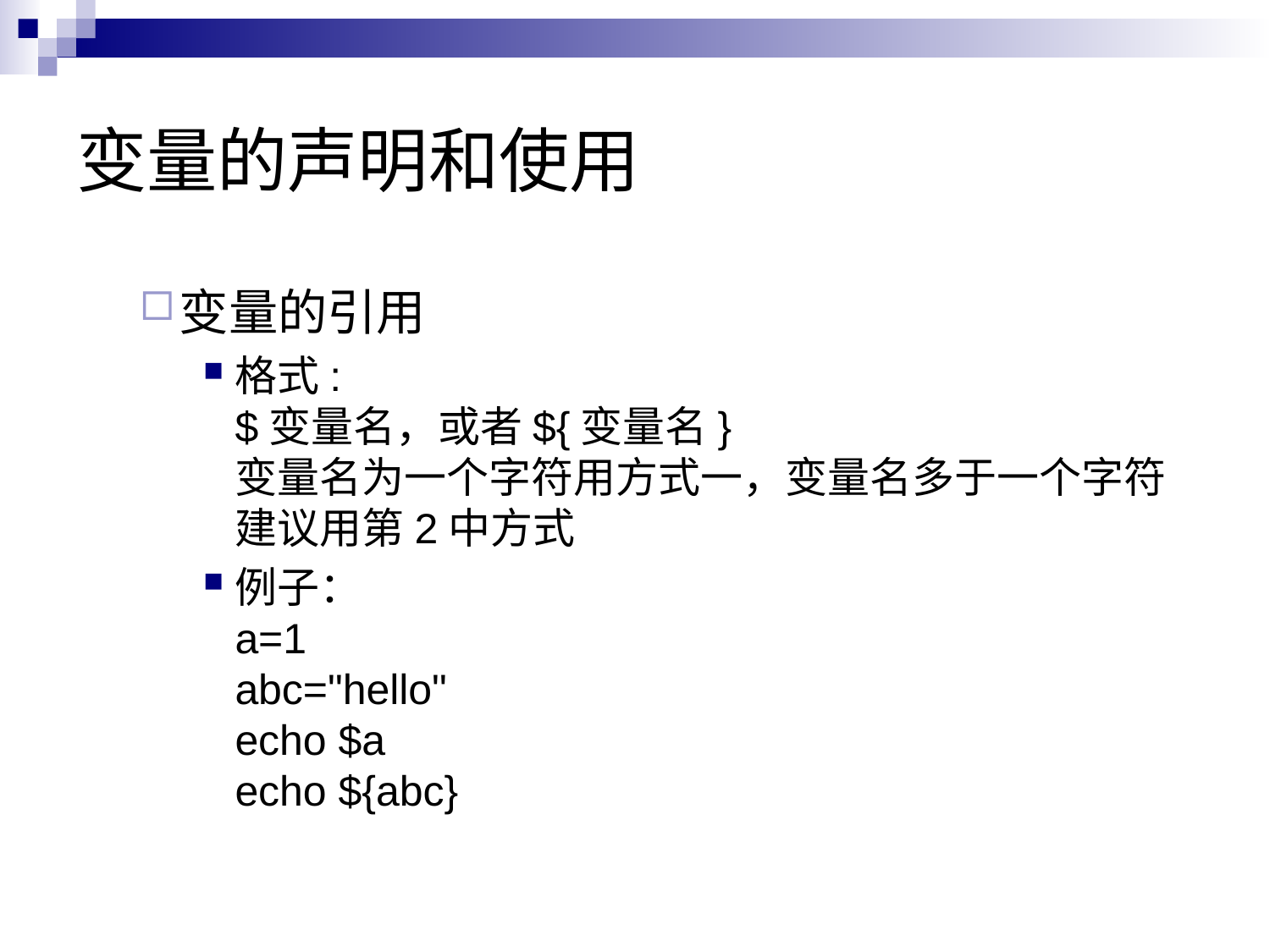

# 变量的声明和使用
变量的引用
格式:
$变量名，或者${变量名}
变量名为一个字符用方式一，变量名多于一个字符建议用第2中方式
例子：
a=1
abc="hello"
echo $a
echo ${abc}